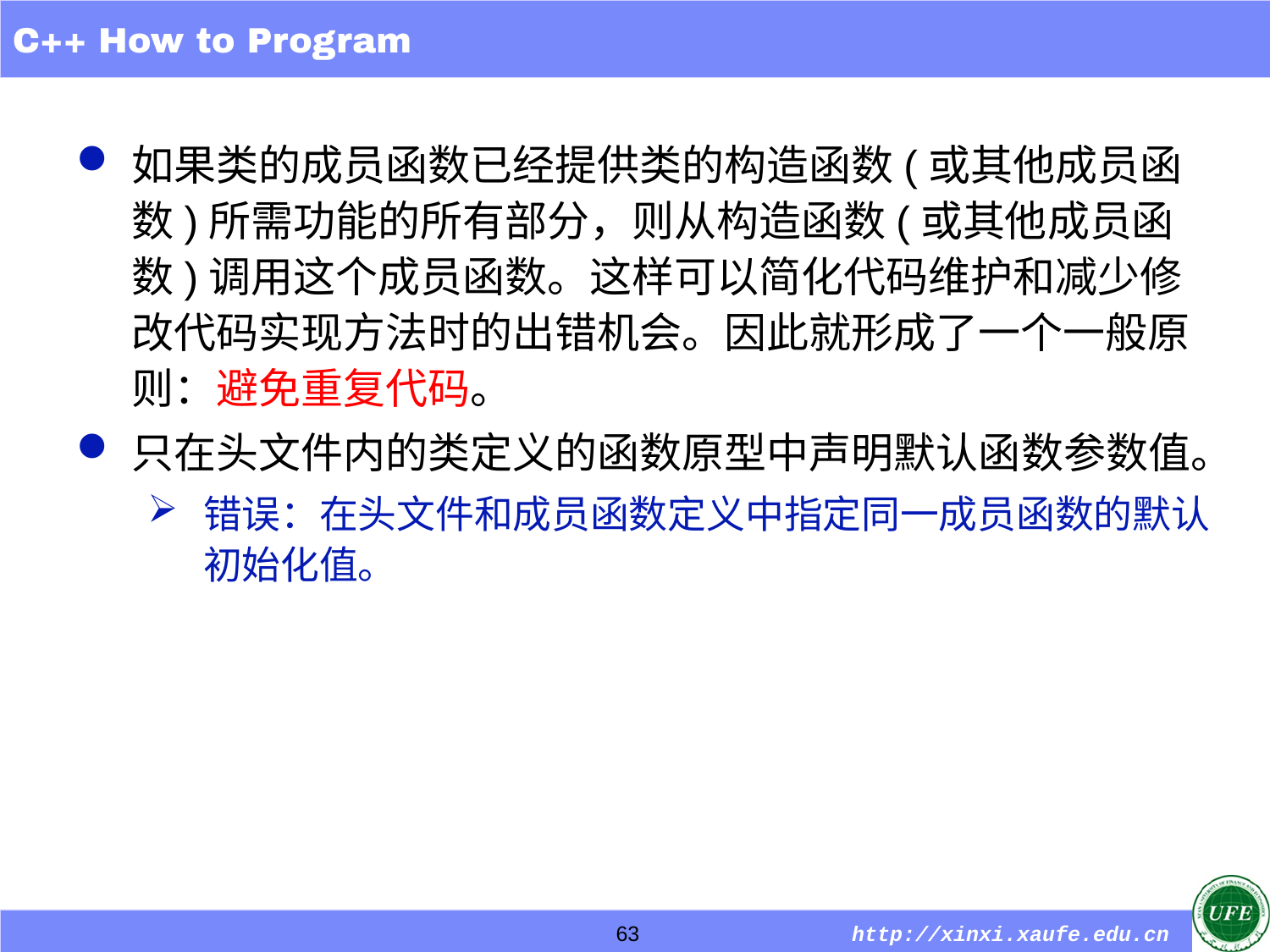

如果类的成员函数已经提供类的构造函数(或其他成员函数)所需功能的所有部分，则从构造函数(或其他成员函数)调用这个成员函数。这样可以简化代码维护和减少修改代码实现方法时的出错机会。因此就形成了一个一般原则：避免重复代码。
只在头文件内的类定义的函数原型中声明默认函数参数值。
错误：在头文件和成员函数定义中指定同一成员函数的默认初始化值。
63